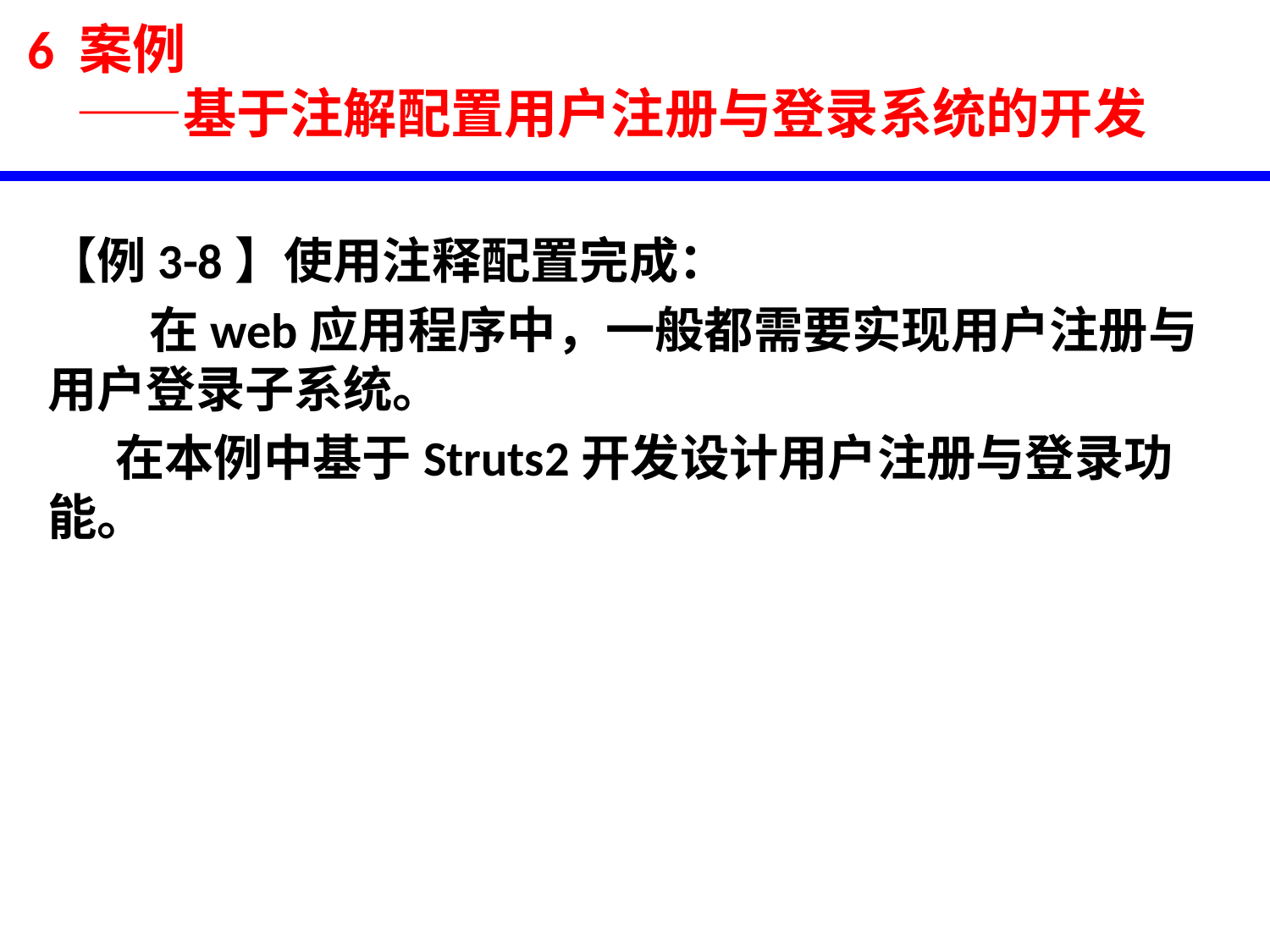

# 6 案例 ——基于注解配置用户注册与登录系统的开发
【例3-8】使用注释配置完成：
        在web应用程序中，一般都需要实现用户注册与用户登录子系统。
     在本例中基于Struts2开发设计用户注册与登录功能。